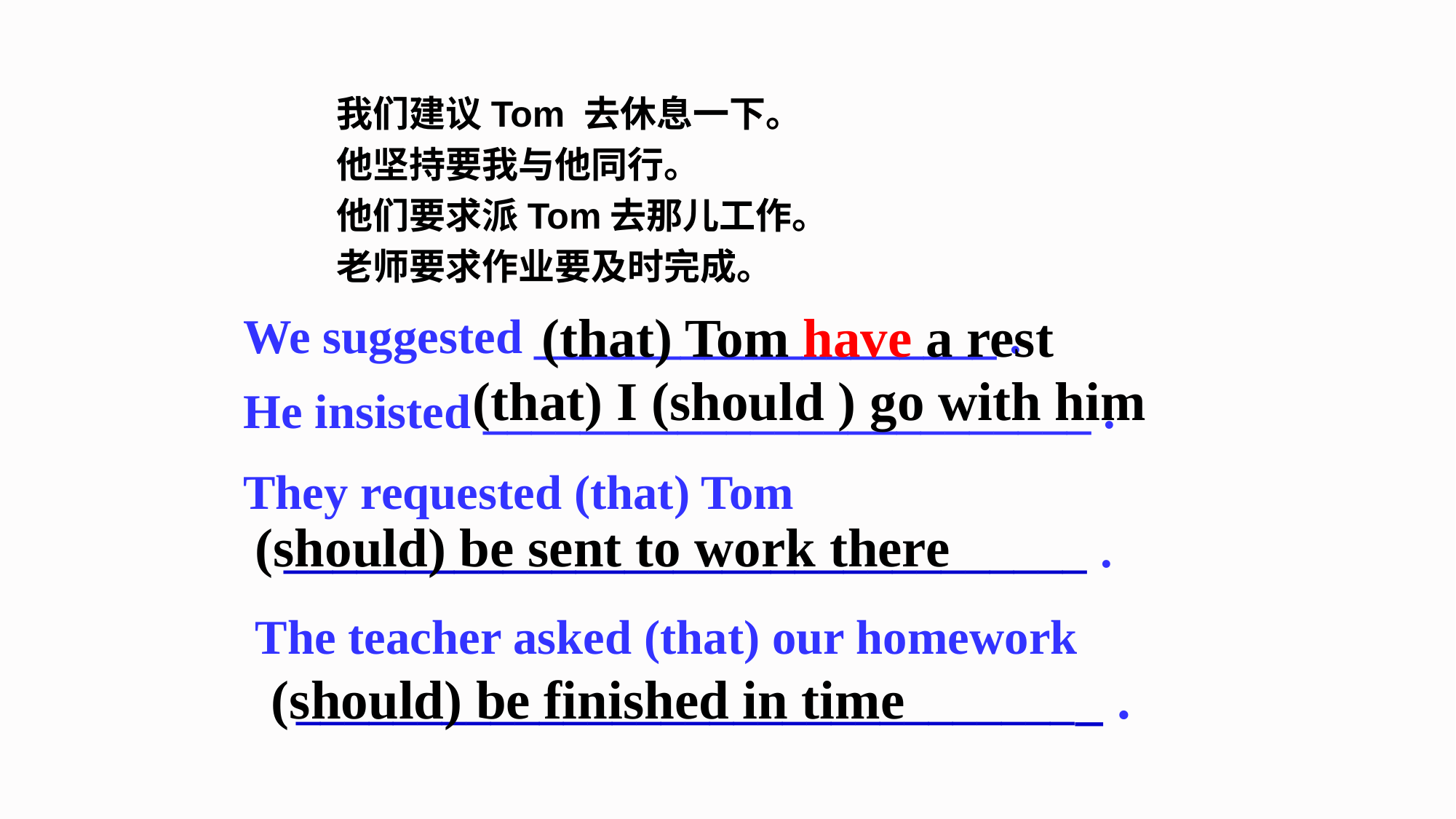

我们建议Tom 去休息一下。
他坚持要我与他同行。
他们要求派Tom去那儿工作。
老师要求作业要及时完成。
(that) Tom have a rest
We suggested ___________________ .
(that) I (should ) go with him
He insisted _________________________ .
They requested (that) Tom _________________________________ .
(should) be sent to work there
The teacher asked (that) our homework _________________________________ .
(should) be finished in time